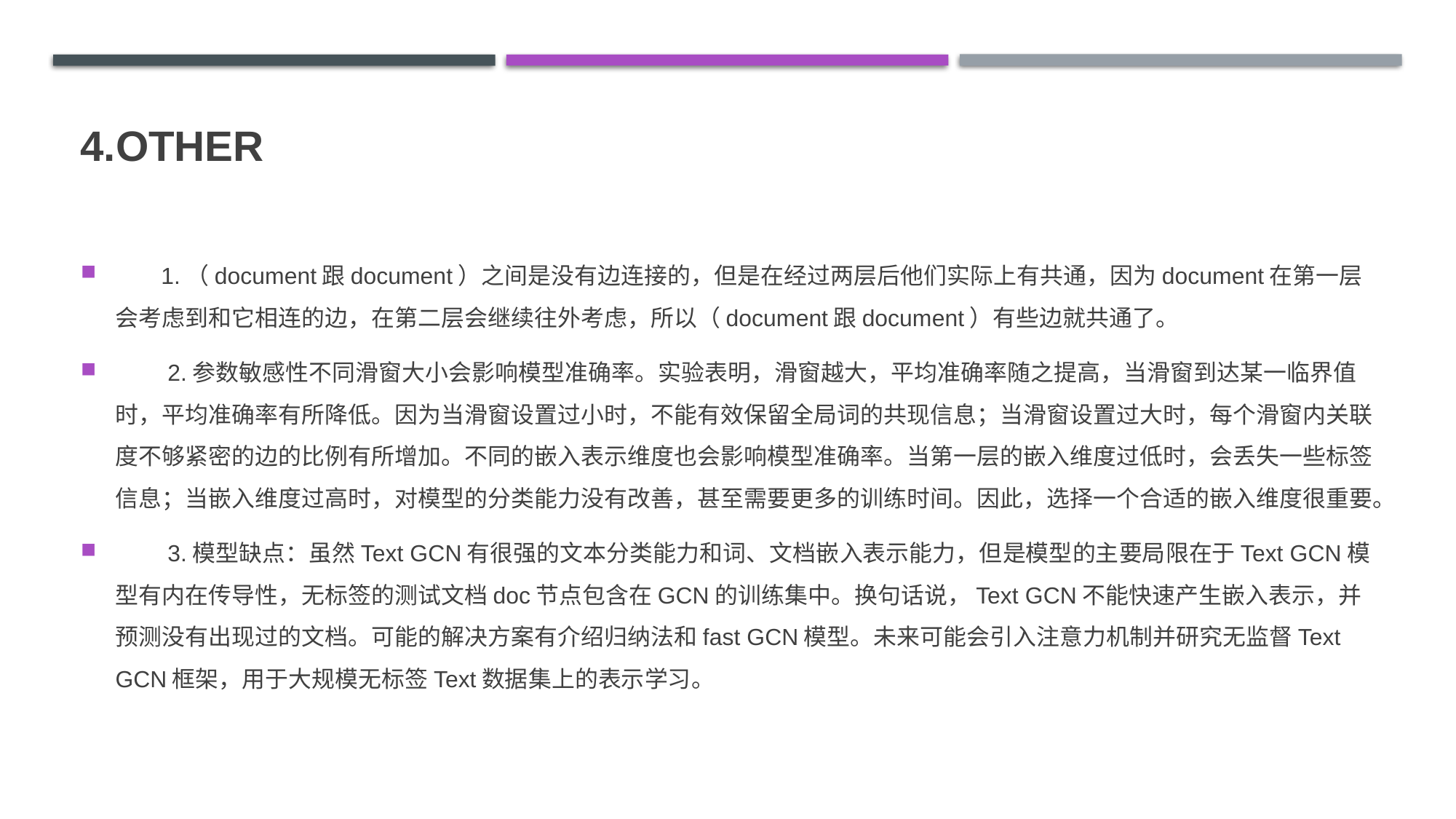

# 4.other
       1.（document跟document）之间是没有边连接的，但是在经过两层后他们实际上有共通，因为document在第一层会考虑到和它相连的边，在第二层会继续往外考虑，所以（document跟document）有些边就共通了。
        2.参数敏感性不同滑窗大小会影响模型准确率。实验表明，滑窗越大，平均准确率随之提高，当滑窗到达某一临界值时，平均准确率有所降低。因为当滑窗设置过小时，不能有效保留全局词的共现信息；当滑窗设置过大时，每个滑窗内关联度不够紧密的边的比例有所增加。不同的嵌入表示维度也会影响模型准确率。当第一层的嵌入维度过低时，会丢失一些标签信息；当嵌入维度过高时，对模型的分类能力没有改善，甚至需要更多的训练时间。因此，选择一个合适的嵌入维度很重要。
        3.模型缺点：虽然Text GCN有很强的文本分类能力和词、文档嵌入表示能力，但是模型的主要局限在于Text GCN模型有内在传导性，无标签的测试文档doc节点包含在GCN的训练集中。换句话说，Text GCN不能快速产生嵌入表示，并预测没有出现过的文档。可能的解决方案有介绍归纳法和fast GCN模型。未来可能会引入注意力机制并研究无监督Text GCN框架，用于大规模无标签Text数据集上的表示学习。